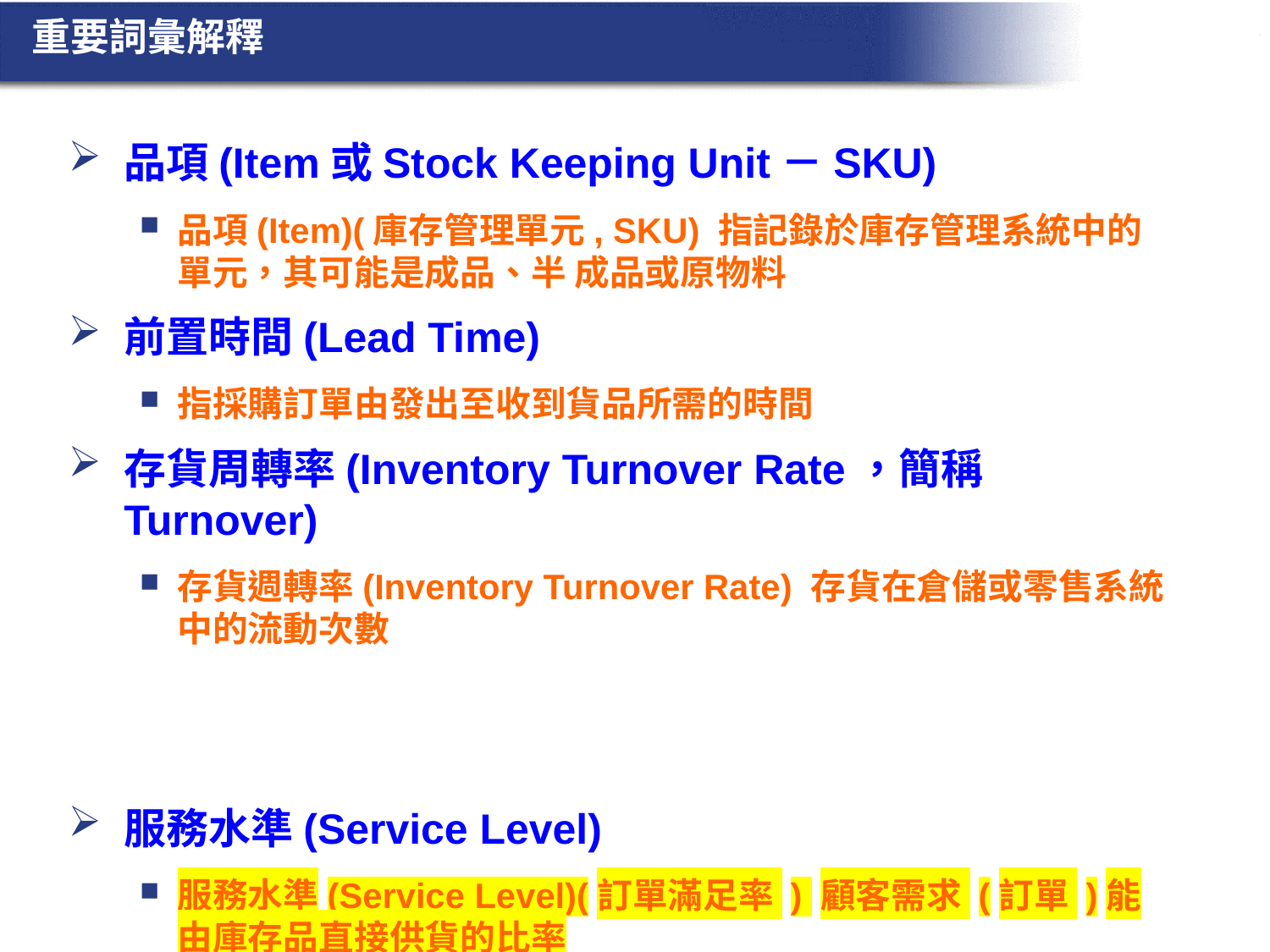

# 重要詞彙解釋
品項(Item或Stock Keeping Unit－SKU)
品項(Item)(庫存管理單元, SKU) 指記錄於庫存管理系統中的單元，其可能是成品、半 成品或原物料
前置時間(Lead Time)
指採購訂單由發出至收到貨品所需的時間
存貨周轉率(Inventory Turnover Rate，簡稱Turnover)
存貨週轉率(Inventory Turnover Rate) 存貨在倉儲或零售系統中的流動次數

服務水準(Service Level)
服務水準(Service Level)(訂單滿足率 ) 顧客需求 (訂單 )能由庫存品直接供貨的比率